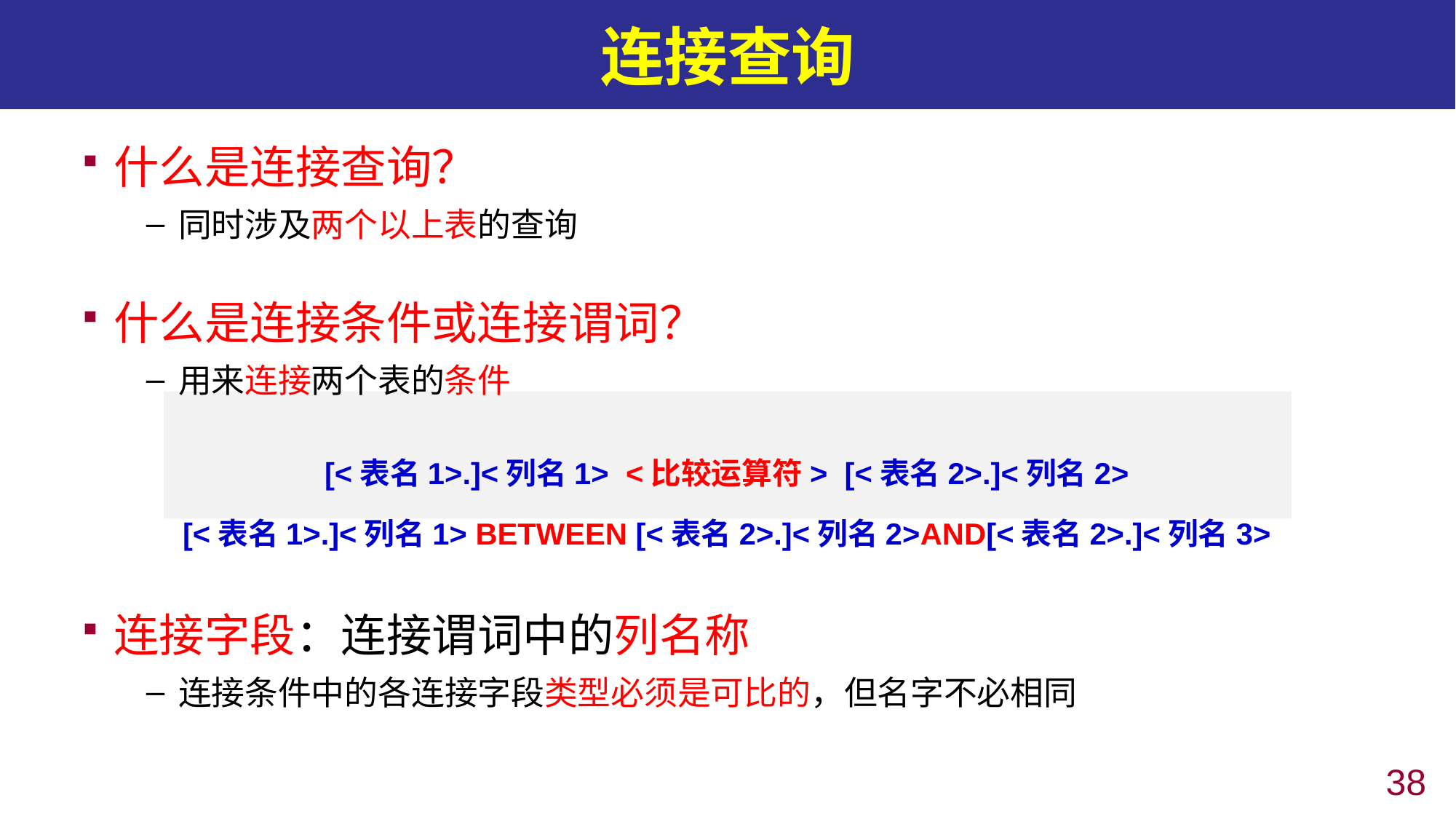

# 连接查询
什么是连接查询？
同时涉及两个以上表的查询

什么是连接条件或连接谓词？
用来连接两个表的条件

[<表名1>.]<列名1>  <比较运算符>  [<表名2>.]<列名2>
[<表名1>.]<列名1> BETWEEN [<表名2>.]<列名2>AND[<表名2>.]<列名3>

连接字段：连接谓词中的列名称
连接条件中的各连接字段类型必须是可比的，但名字不必相同

38